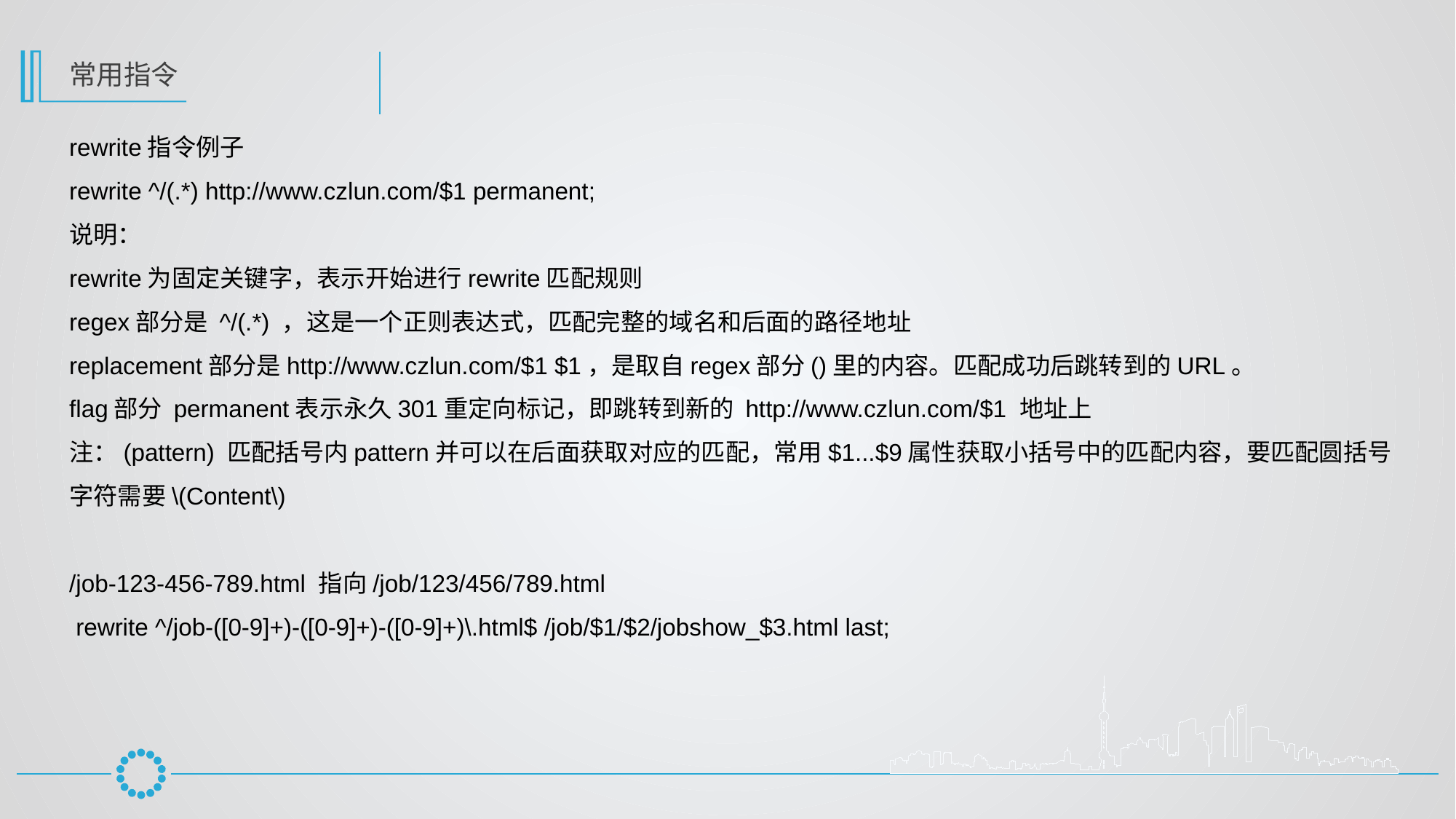

常用指令
rewrite指令例子
rewrite ^/(.*) http://www.czlun.com/$1 permanent;
说明：
rewrite为固定关键字，表示开始进行rewrite匹配规则
regex部分是 ^/(.*) ，这是一个正则表达式，匹配完整的域名和后面的路径地址
replacement部分是http://www.czlun.com/$1 $1，是取自regex部分()里的内容。匹配成功后跳转到的URL。
flag部分 permanent表示永久301重定向标记，即跳转到新的 http://www.czlun.com/$1 地址上
注：(pattern) 匹配括号内pattern并可以在后面获取对应的匹配，常用$1...$9属性获取小括号中的匹配内容，要匹配圆括号字符需要\(Content\)

/job-123-456-789.html 指向/job/123/456/789.html
 rewrite ^/job-([0-9]+)-([0-9]+)-([0-9]+)\.html$ /job/$1/$2/jobshow_$3.html last;

17